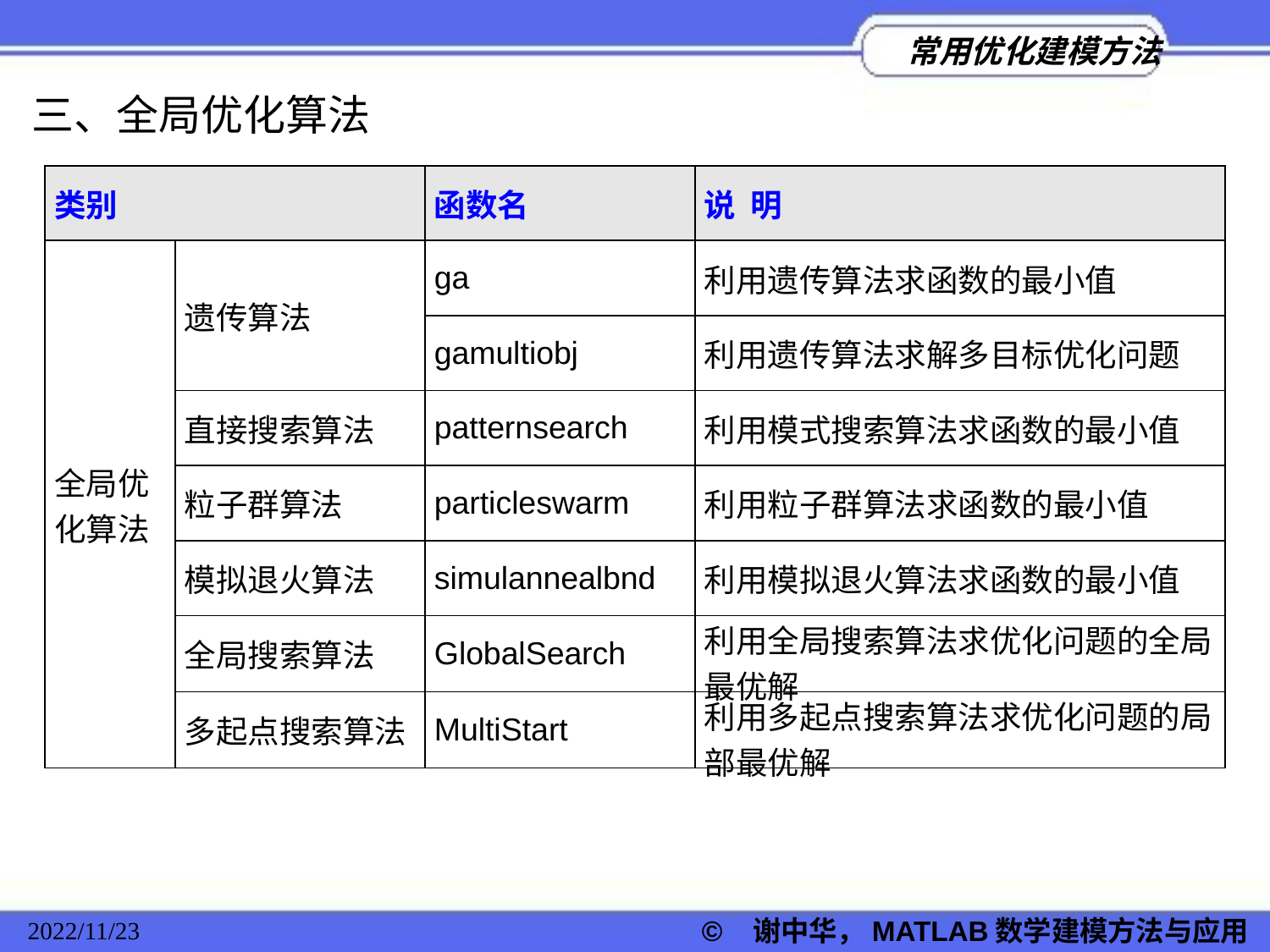

三、全局优化算法
| 类别 |  | 函数名 | 说 明 |
| --- | --- | --- | --- |
| 全局优化算法 | 遗传算法 | ga | 利用遗传算法求函数的最小值 |
|  |  | gamultiobj | 利用遗传算法求解多目标优化问题 |
|  | 直接搜索算法 | patternsearch | 利用模式搜索算法求函数的最小值 |
|  | 粒子群算法 | particleswarm | 利用粒子群算法求函数的最小值 |
|  | 模拟退火算法 | simulannealbnd | 利用模拟退火算法求函数的最小值 |
|  | 全局搜索算法 | GlobalSearch | 利用全局搜索算法求优化问题的全局最优解 |
|  | 多起点搜索算法 | MultiStart | 利用多起点搜索算法求优化问题的局部最优解 |
2022/11/23
©   谢中华，MATLAB数学建模方法与应用